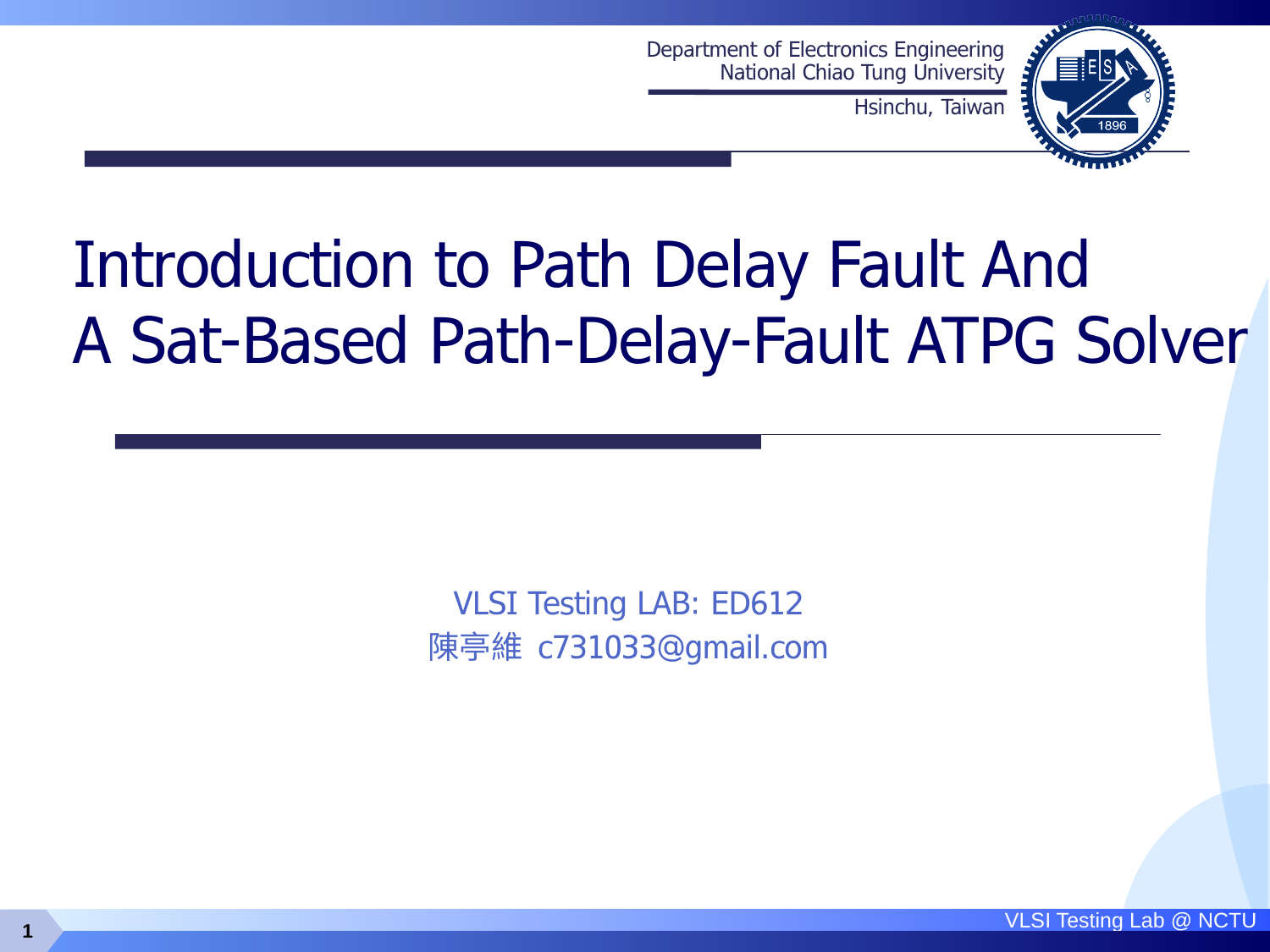

# Introduction to Path Delay Fault And A Sat-Based Path-Delay-Fault ATPG Solver

VLSI Testing LAB: ED612
陳亭維 c731033@gmail.com
1